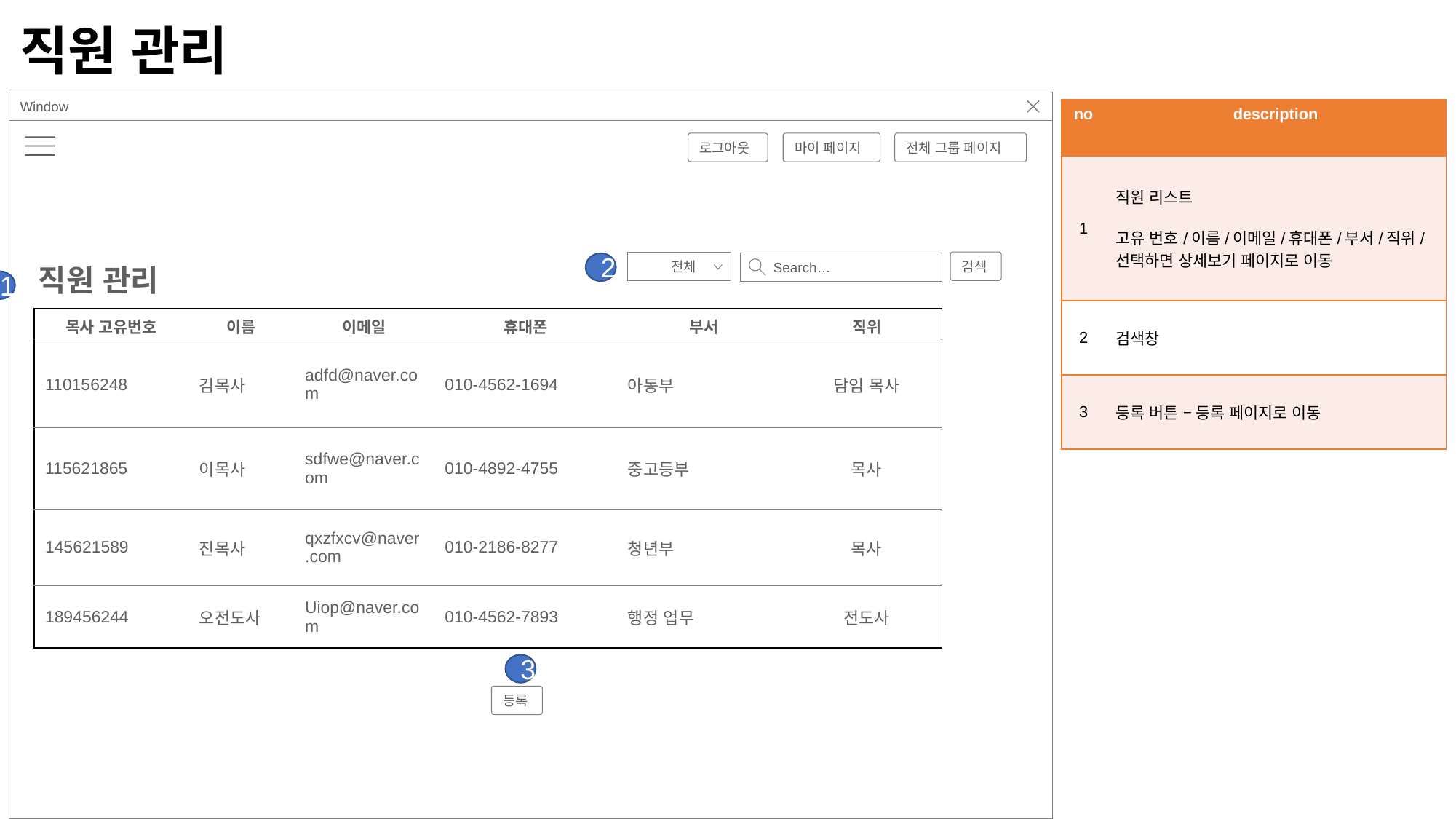

직원 관리
Window

| no | description |
| --- | --- |
| 1 | 직원 리스트 고유 번호/이름/이메일/휴대폰/부서/직위/ 선택하면 상세보기 페이지로 이동 |
| 2 | 검색창 |
| 3 | 등록 버튼 – 등록 페이지로 이동 |
마이 페이지
전체 그룹 페이지
로그아웃

검색
전체

Search…

2
직원 관리
1
| 목사 고유번호 | 이름 | 이메일 | 휴대폰 | 부서 | 직위 |
| --- | --- | --- | --- | --- | --- |
| 110156248 | 김목사 | adfd@naver.com | 010-4562-1694 | 아동부 | 담임 목사 |
| 115621865 | 이목사 | sdfwe@naver.com | 010-4892-4755 | 중고등부 | 목사 |
| 145621589 | 진목사 | qxzfxcv@naver.com | 010-2186-8277 | 청년부 | 목사 |
| 189456244 | 오전도사 | Uiop@naver.com | 010-4562-7893 | 행정 업무 | 전도사 |
3
등록